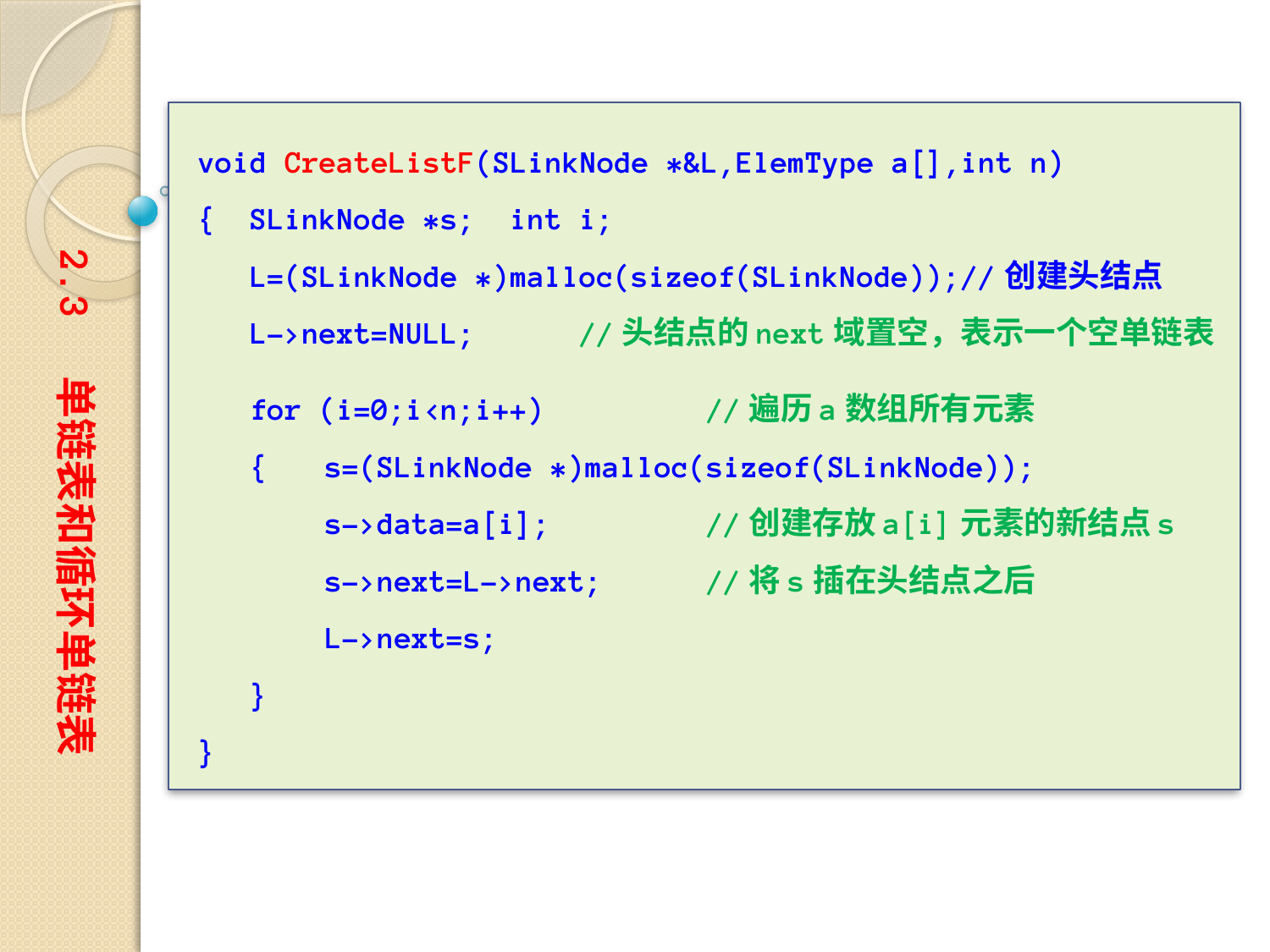

void CreateListF(SLinkNode *&L,ElemType a[],int n)
{  SLinkNode *s;  int i;
   L=(SLinkNode *)malloc(sizeof(SLinkNode));//创建头结点
   L->next=NULL;	//头结点的next域置空，表示一个空单链表
   for (i=0;i<n;i++)		//遍历a数组所有元素
   {	s=(SLinkNode *)malloc(sizeof(SLinkNode));
	s->data=a[i];		//创建存放a[i]元素的新结点s
	s->next=L->next;	//将s插在头结点之后
	L->next=s;
   }
}
2.3  单链表和循环单链表